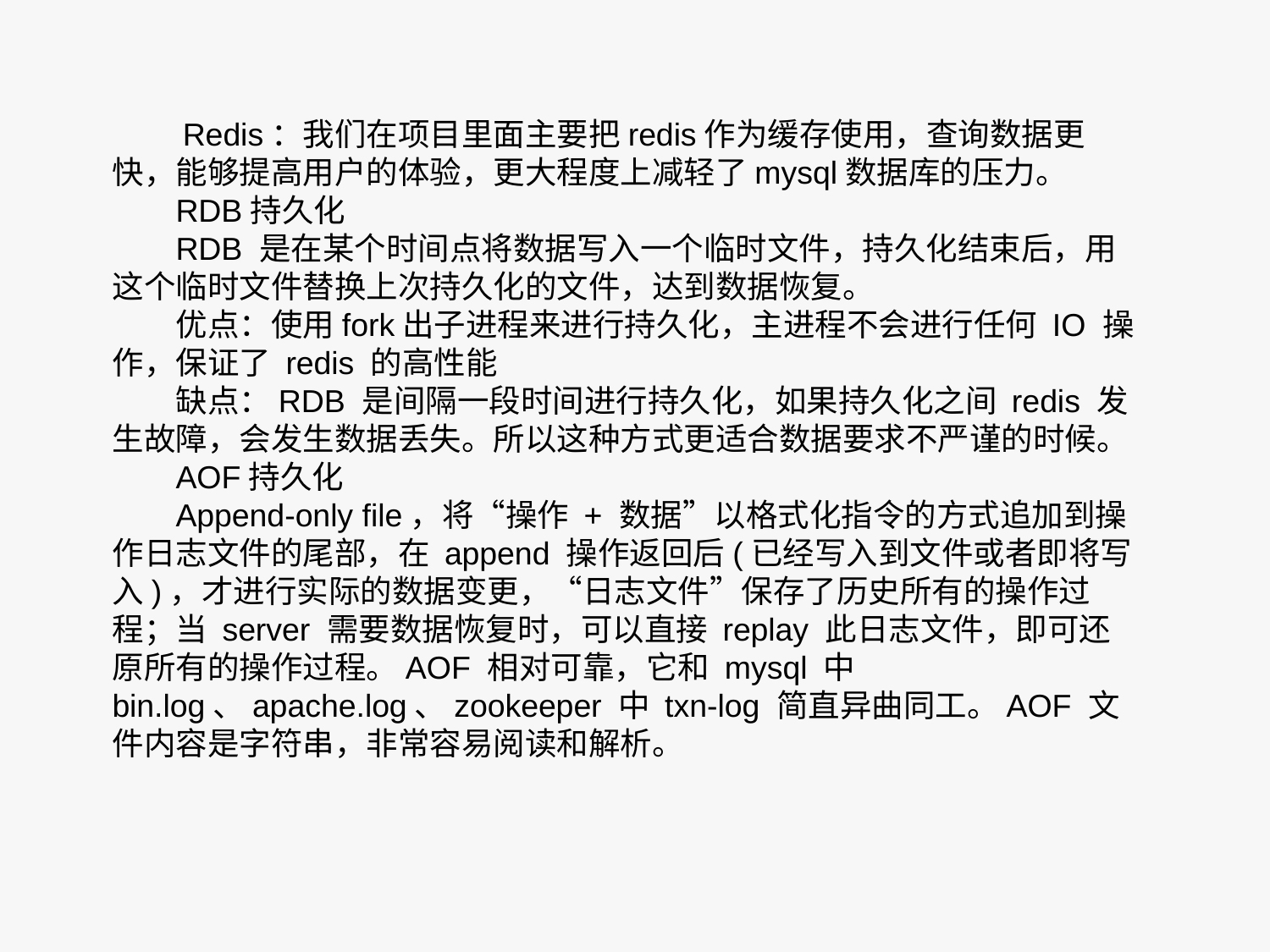

Redis：我们在项目里面主要把redis作为缓存使用，查询数据更快，能够提高用户的体验，更大程度上减轻了mysql数据库的压力。
RDB持久化
RDB 是在某个时间点将数据写入一个临时文件，持久化结束后，用这个临时文件替换上次持久化的文件，达到数据恢复。
优点：使用fork出子进程来进行持久化，主进程不会进行任何 IO 操作，保证了 redis 的高性能
缺点：RDB 是间隔一段时间进行持久化，如果持久化之间 redis 发生故障，会发生数据丢失。所以这种方式更适合数据要求不严谨的时候。
AOF持久化
Append-only file，将“操作 + 数据”以格式化指令的方式追加到操作日志文件的尾部，在 append 操作返回后(已经写入到文件或者即将写入)，才进行实际的数据变更，“日志文件”保存了历史所有的操作过程；当 server 需要数据恢复时，可以直接 replay 此日志文件，即可还原所有的操作过程。AOF 相对可靠，它和 mysql 中 bin.log、apache.log、zookeeper 中 txn-log 简直异曲同工。AOF 文件内容是字符串，非常容易阅读和解析。